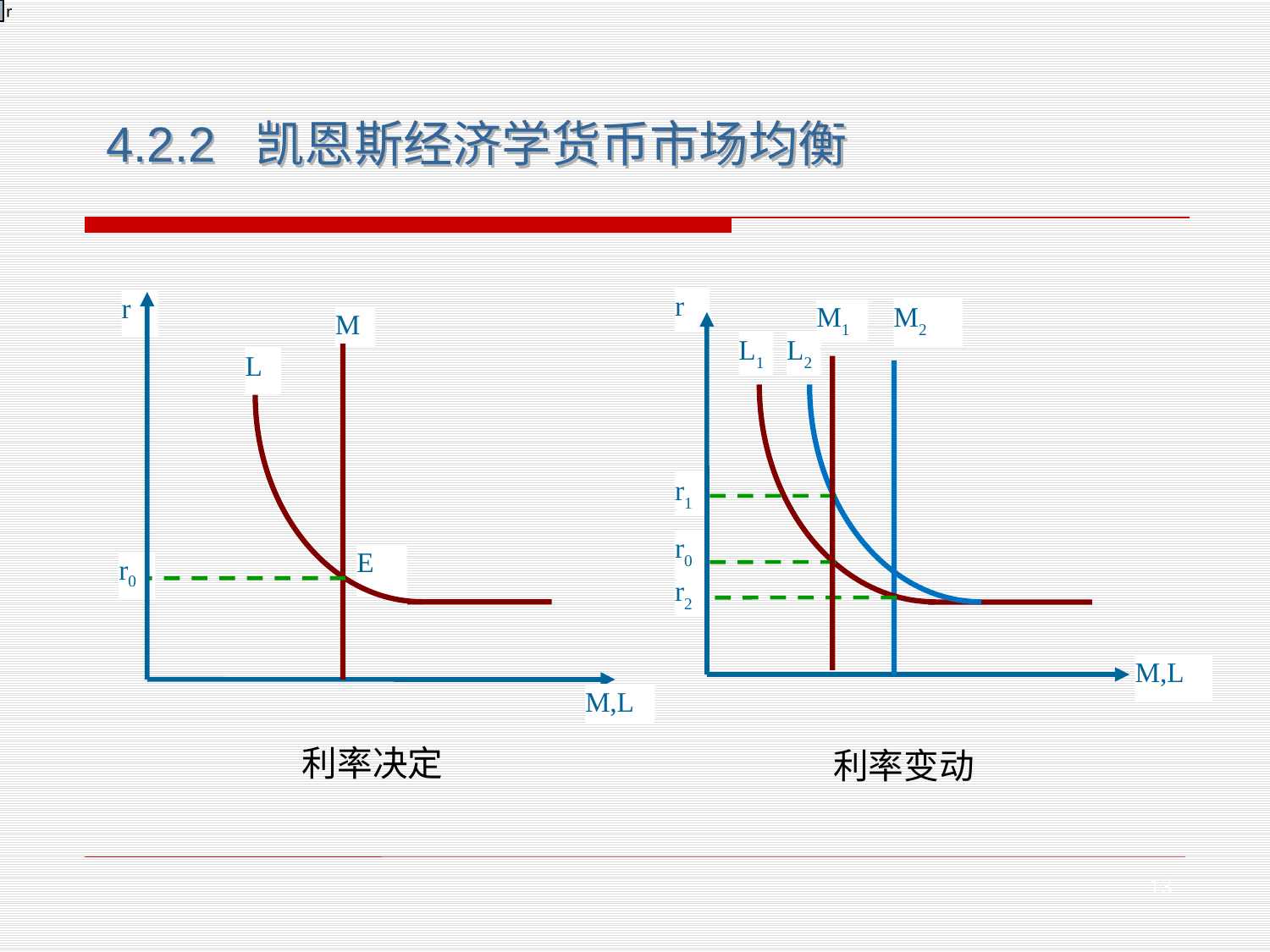

r
4.2.2  凯恩斯经济学货币市场均衡
r
M2
M1

L2
L1

r1

r0

r2

M,L

r

M

L

E
r0

M,L
利率决定
利率变动
13